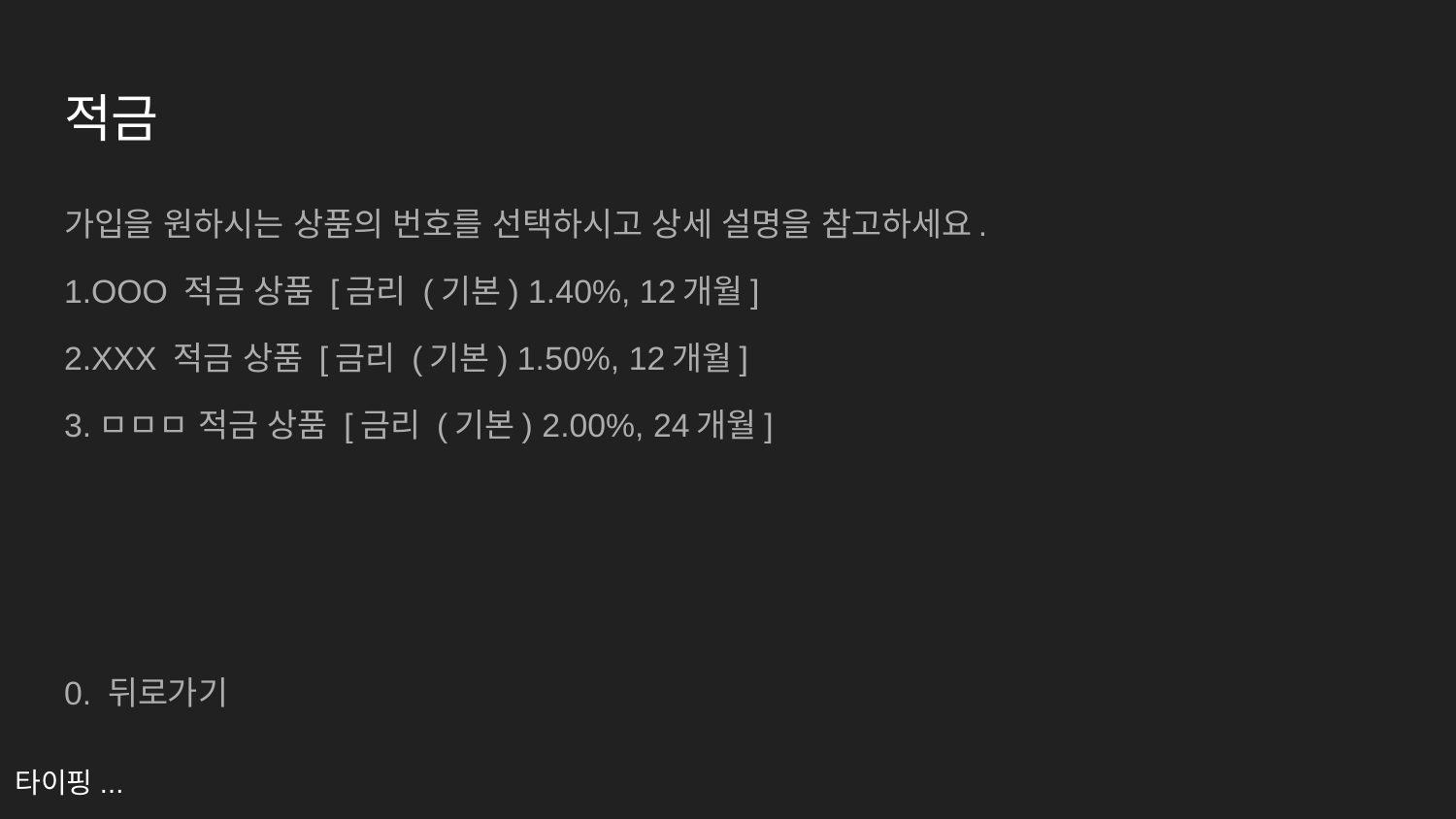

# 적금
가입을 원하시는 상품의 번호를 선택하시고 상세 설명을 참고하세요.
1.OOO 적금 상품 [금리 (기본) 1.40%, 12개월]
2.XXX 적금 상품 [금리 (기본) 1.50%, 12개월]
3.ㅁㅁㅁ 적금 상품 [금리 (기본) 2.00%, 24개월]

0. 뒤로가기
타이핑...